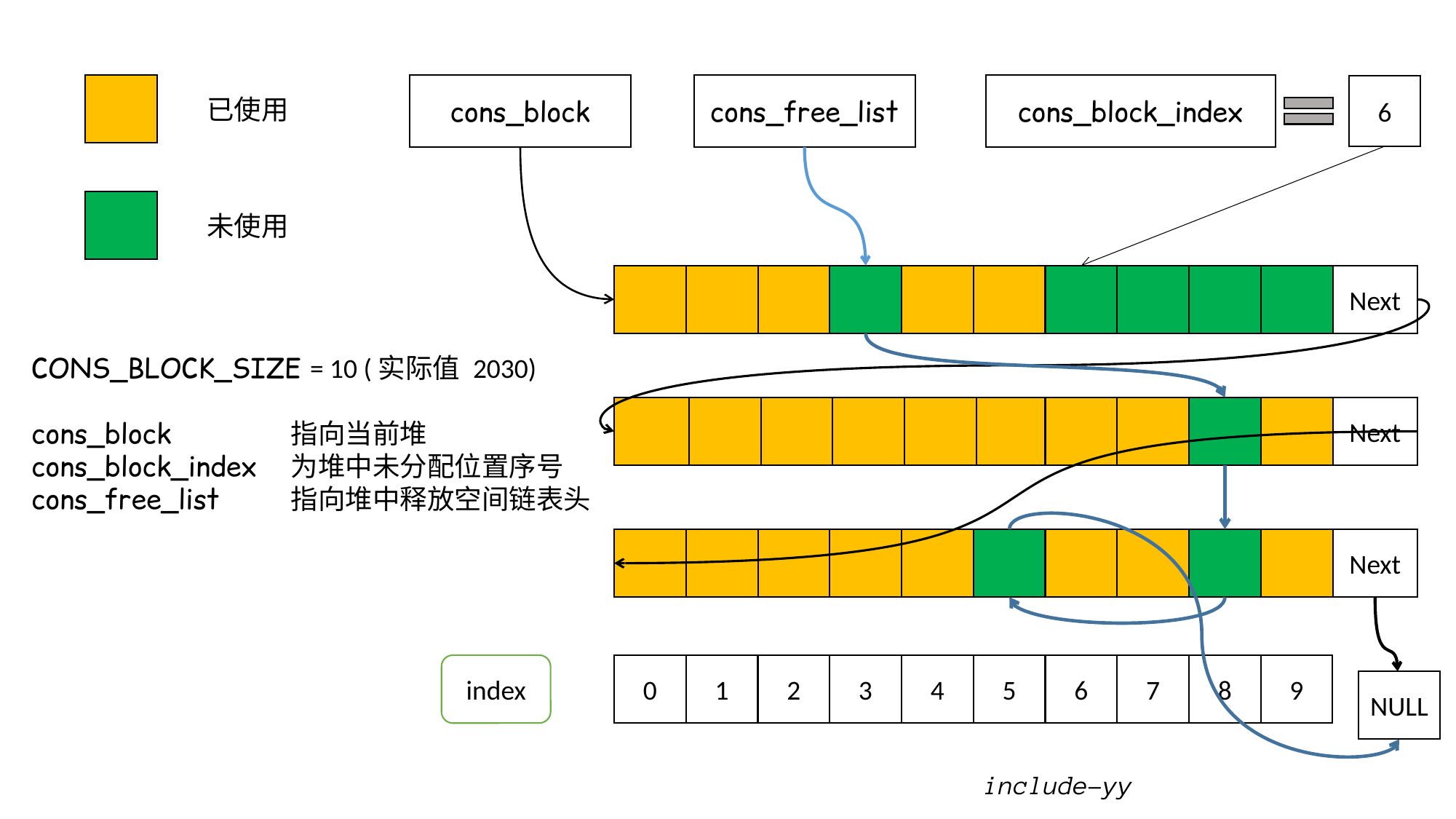

cons_block
cons_free_list
cons_block_index
6
已使用

未使用

Next
CONS_BLOCK_SIZE = 10 (实际值 2030)

cons_block
cons_block_index
cons_free_list

Next
指向当前堆
为堆中未分配位置序号
指向堆中释放空间链表头

Next
index
0
1
2
3
4
5
6
7
8
9
NULL
include-yy